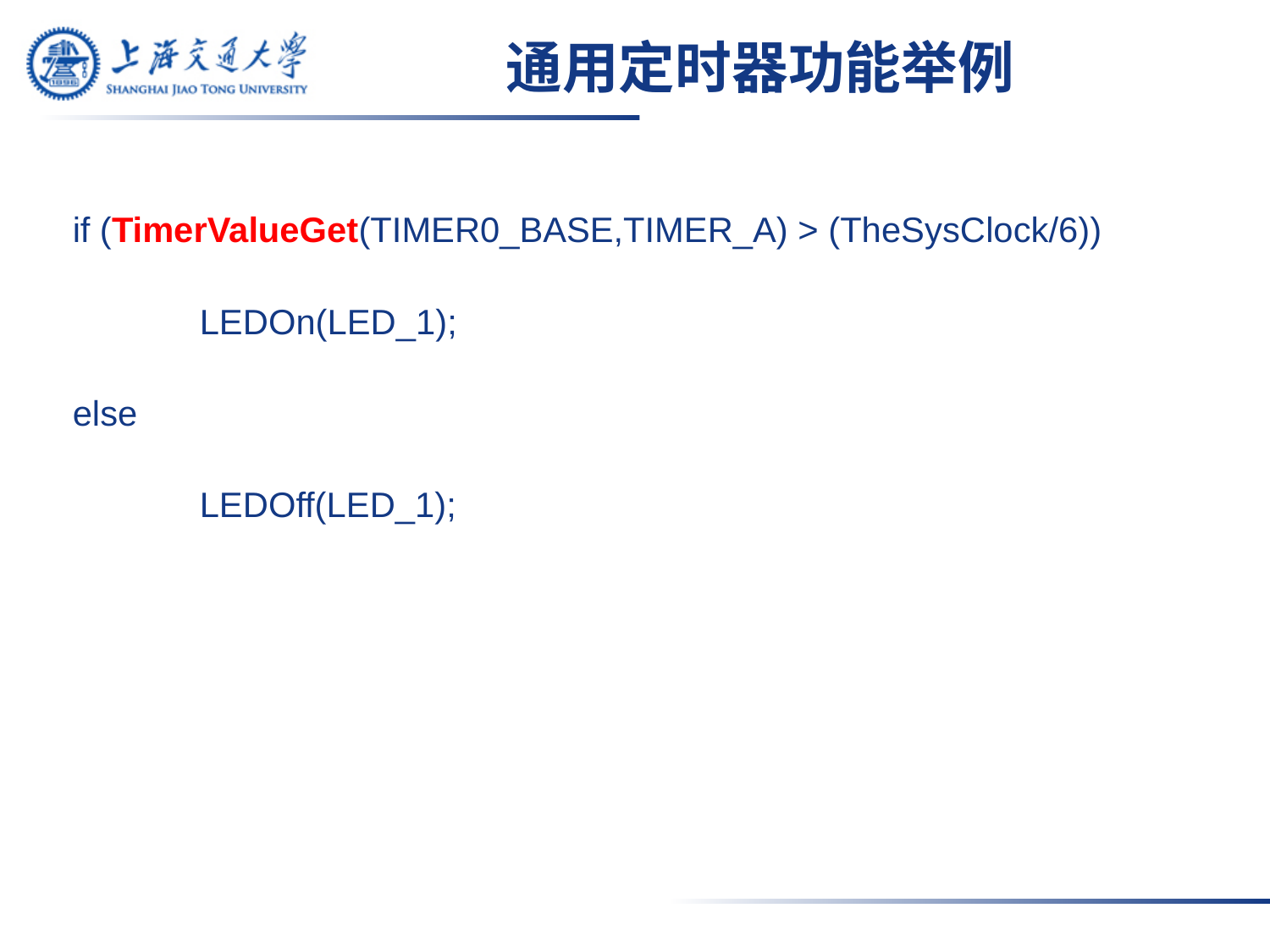

# 通用定时器功能举例
if (TimerValueGet(TIMER0_BASE,TIMER_A) > (TheSysClock/6))
	LEDOn(LED_1);
else
	LEDOff(LED_1);